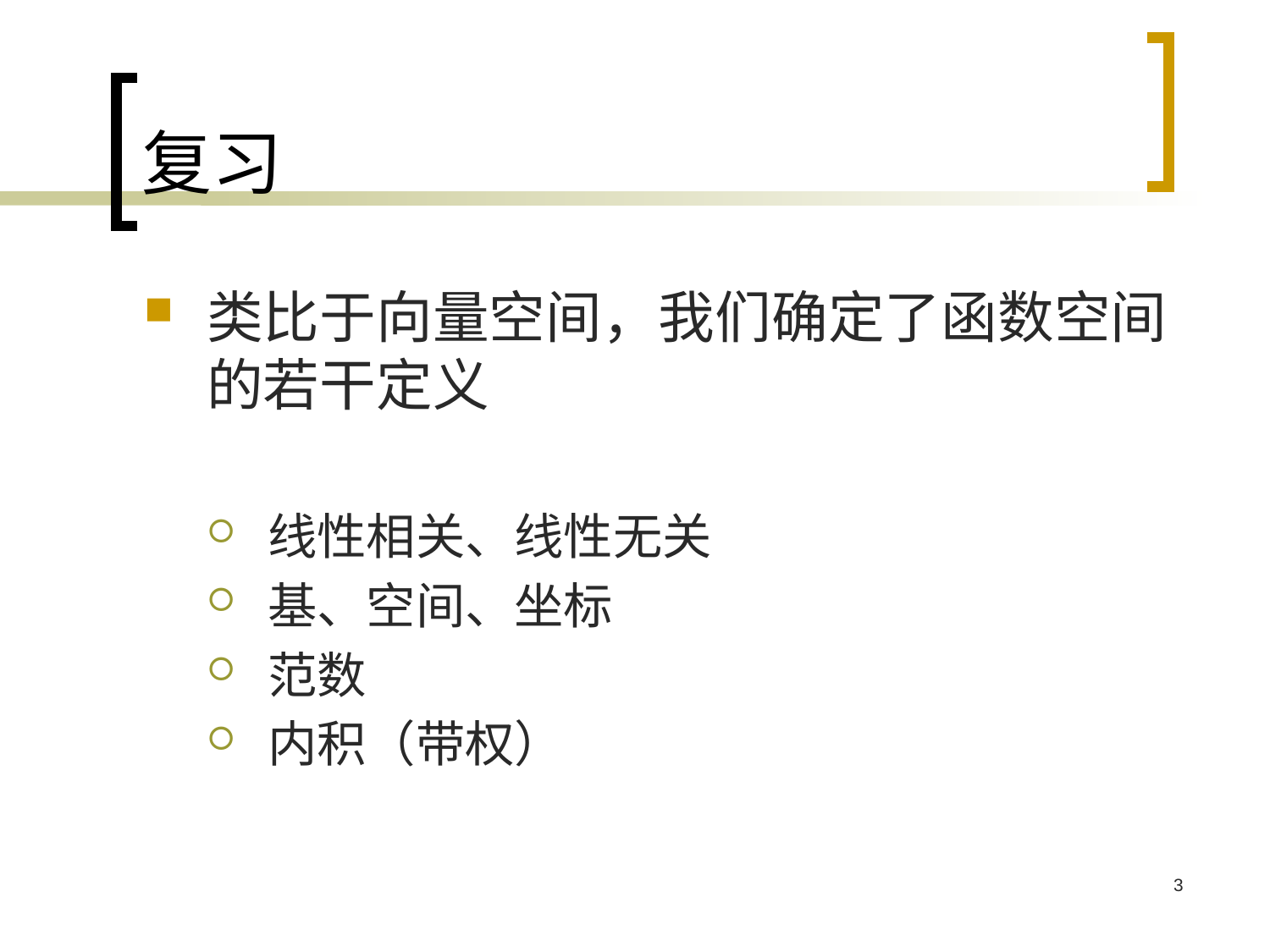

# 复习
类比于向量空间，我们确定了函数空间的若干定义

线性相关、线性无关
基、空间、坐标
范数
内积（带权）
3